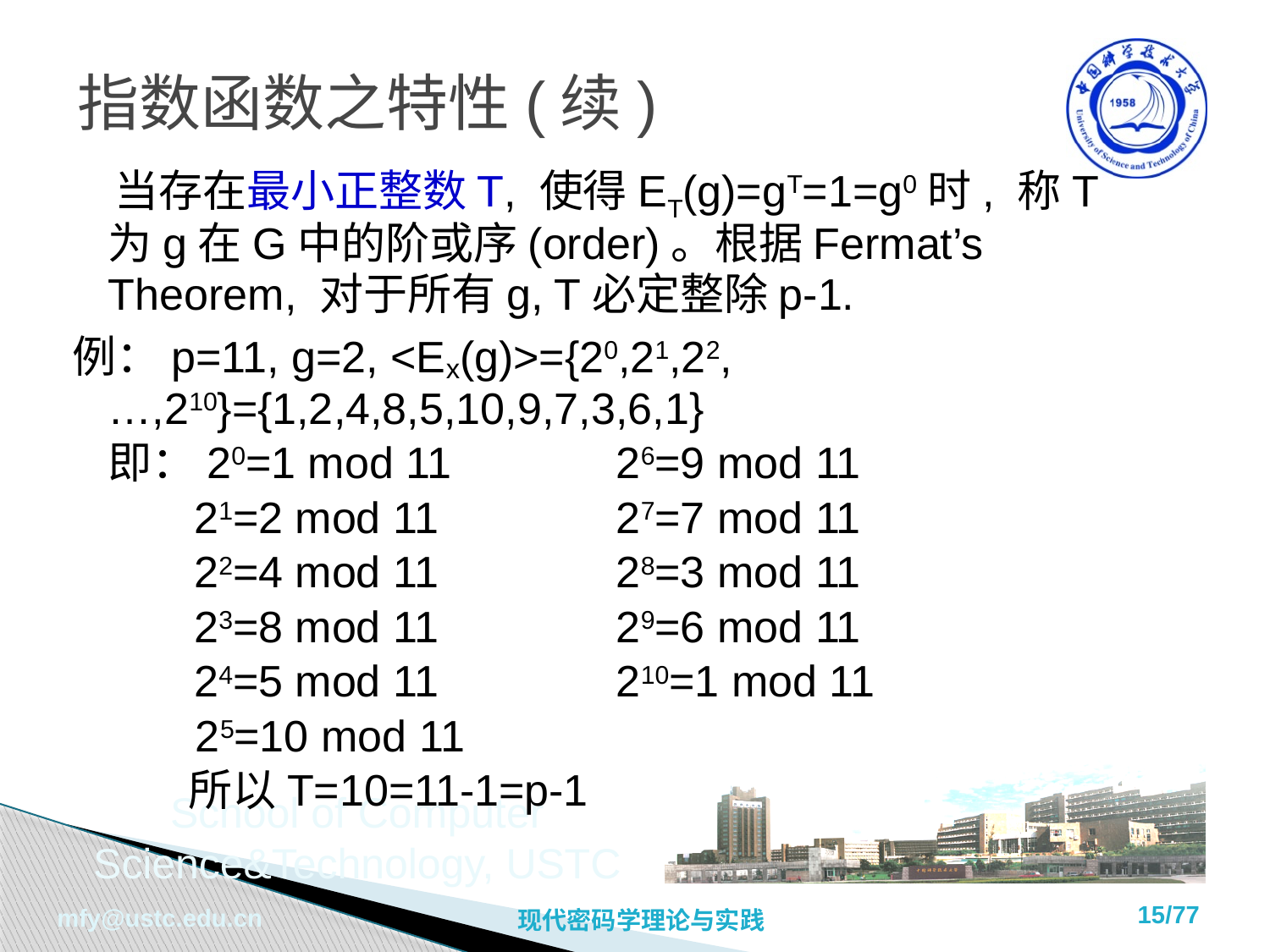

# 指数函数之特性(续)
    当存在最小正整数T, 使得ET(g)=gT=1=g0时, 称T为g在G中的阶或序(order)。根据Fermat’s Theorem, 对于所有g, T必定整除p-1.
例：p=11, g=2, <Ex(g)>={20,21,22,…,210}={1,2,4,8,5,10,9,7,3,6,1}
	即：20=1 mod 11		26=9 mod 11
	       21=2 mod 11		27=7 mod 11
	       22=4 mod 11		28=3 mod 11
	       23=8 mod 11		29=6 mod 11
	       24=5 mod 11		210=1 mod 11
          25=10 mod 11
	       所以T=10=11-1=p-1